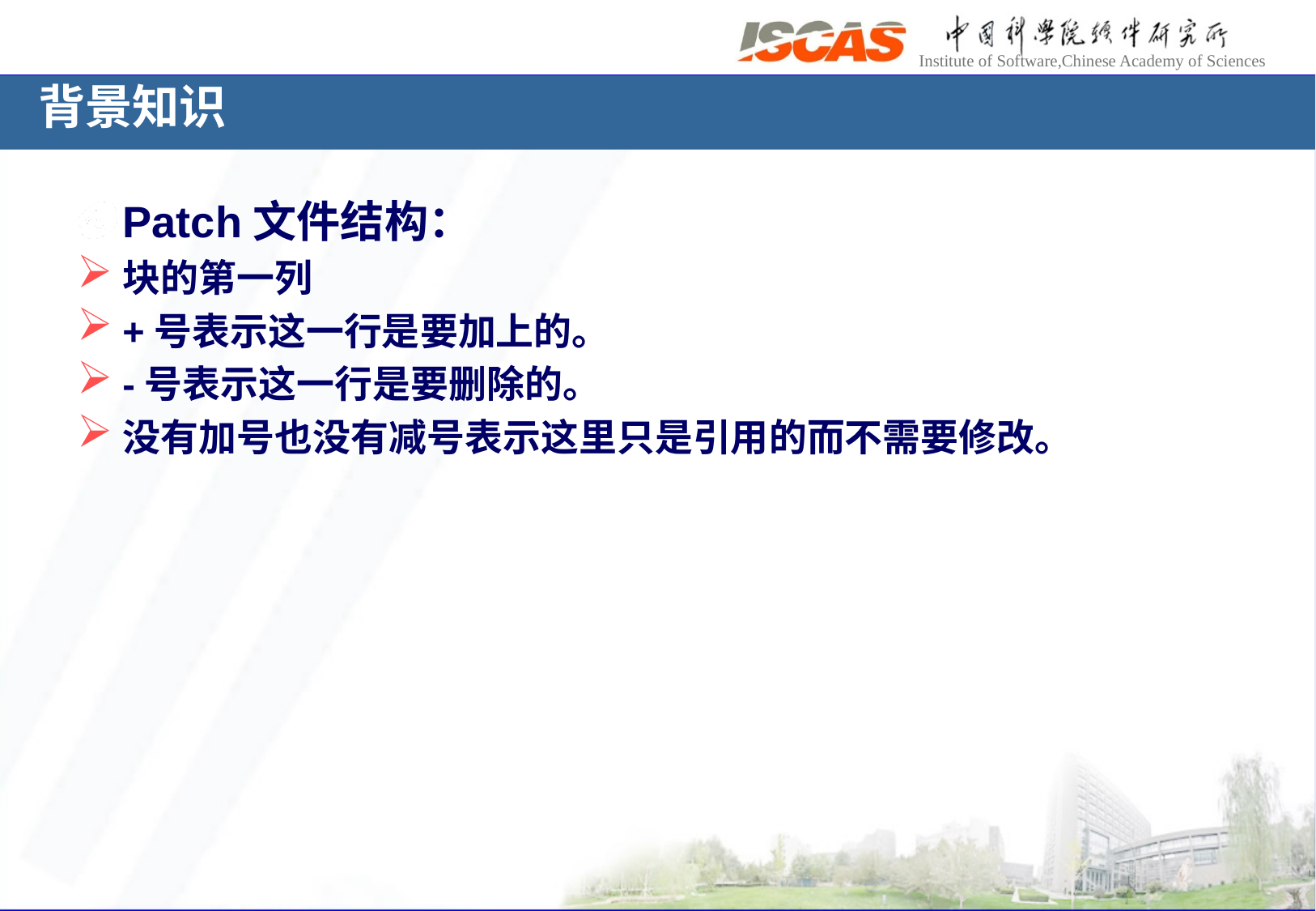

# 背景知识
Patch文件结构：
块的第一列
+号表示这一行是要加上的。
-号表示这一行是要删除的。
没有加号也没有减号表示这里只是引用的而不需要修改。